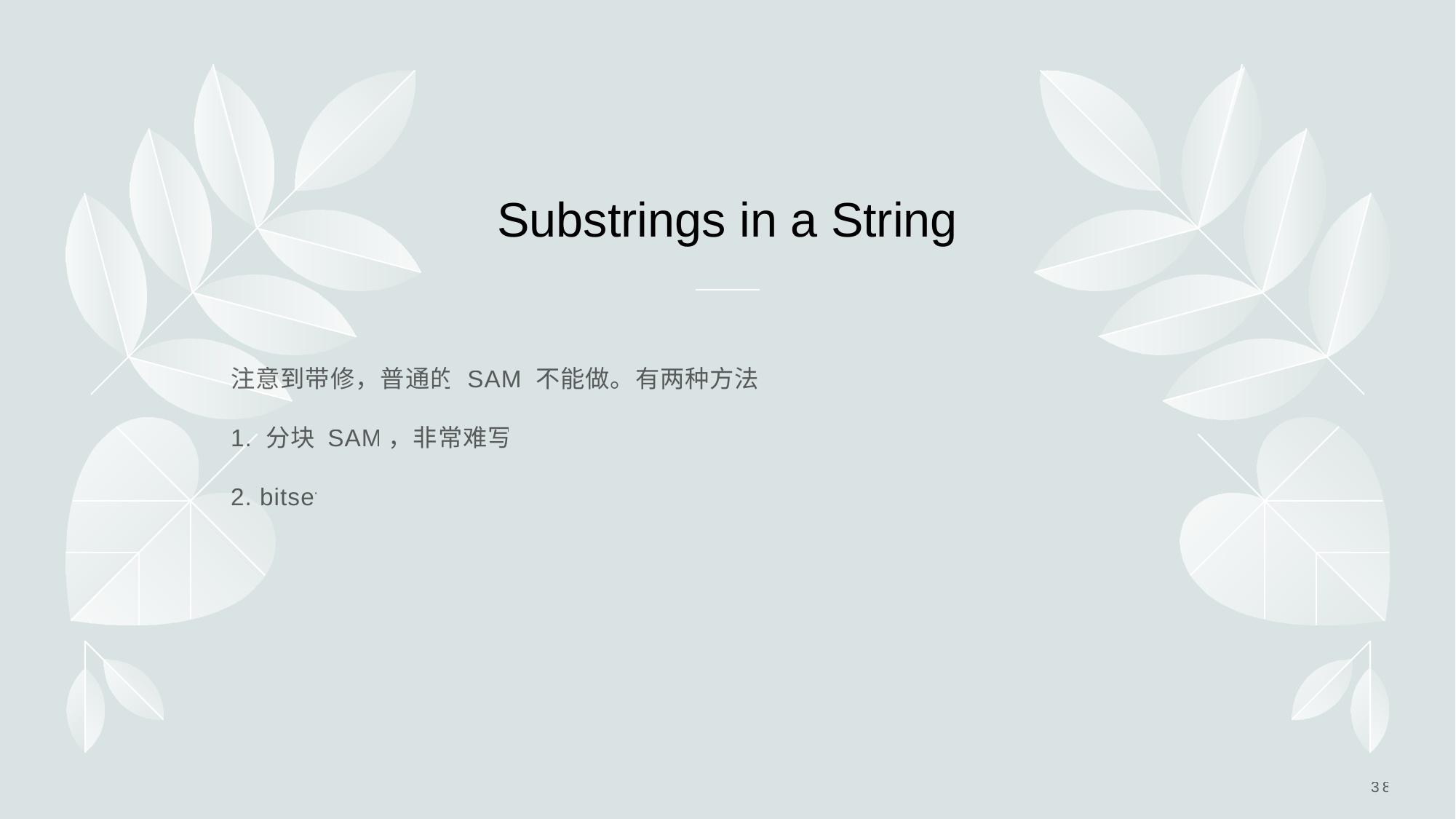

# Substrings in a String
	注意到带修，普通的 SAM 不能做。有两种方法：
	1. 分块 SAM，非常难写
	2. bitset
38